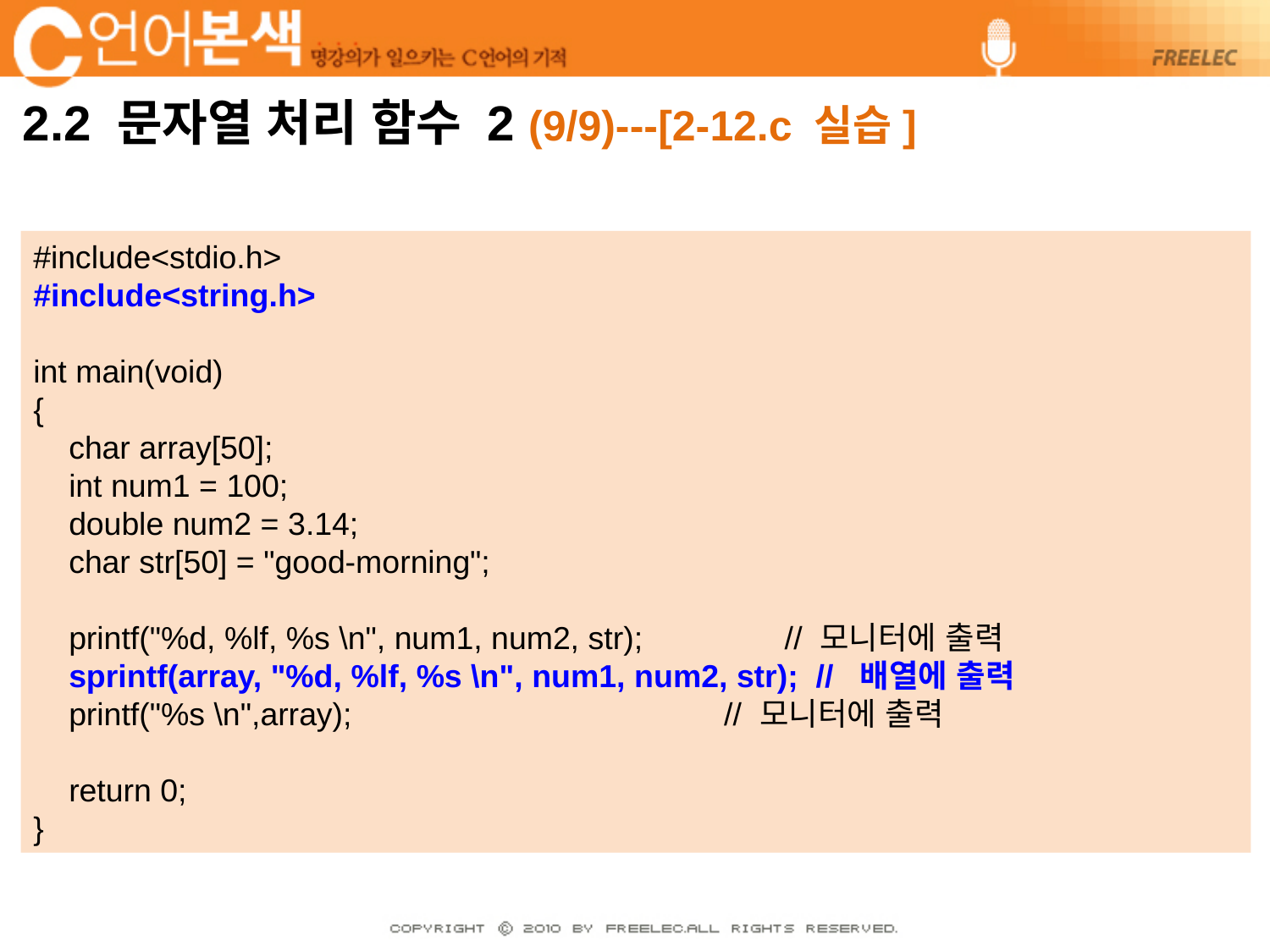

# 2.2 문자열 처리 함수 2 (9/9)---[2-12.c 실습]
#include<stdio.h>
#include<string.h>

int main(void)
{
    char array[50];
    int num1 = 100;
    double num2 = 3.14;
    char str[50] = "good-morning";

    printf("%d, %lf, %s \n", num1, num2, str);                // 모니터에 출력
    sprintf(array, "%d, %lf, %s \n", num1, num2, str);  //  배열에 출력
    printf("%s \n",array);                                          // 모니터에 출력

    return 0;
}